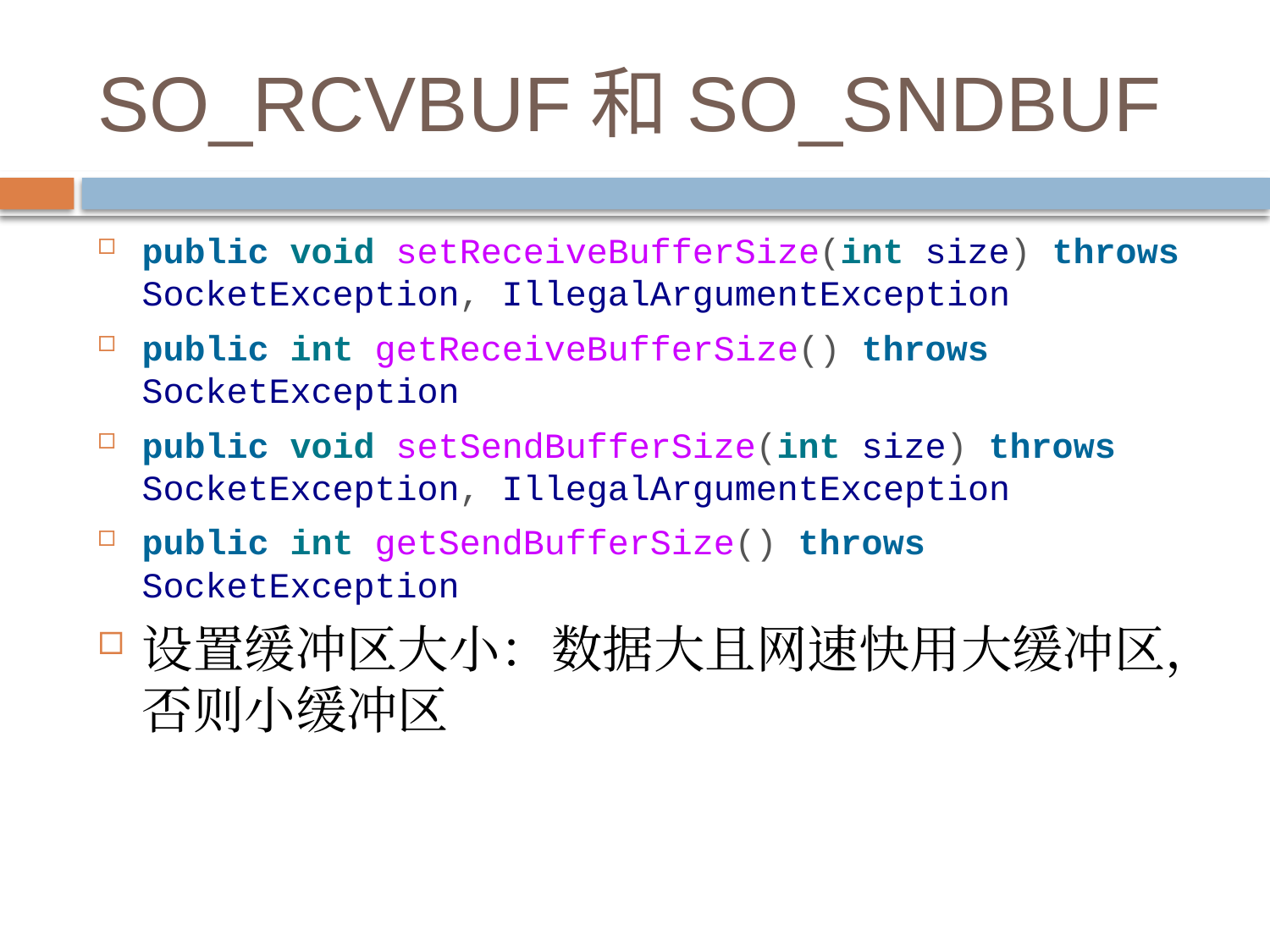

# SO_RCVBUF和SO_SNDBUF
public void setReceiveBufferSize(int size) throws SocketException, IllegalArgumentException
public int getReceiveBufferSize() throws SocketException
public void setSendBufferSize(int size) throws SocketException, IllegalArgumentException
public int getSendBufferSize() throws SocketException
设置缓冲区大小：数据大且网速快用大缓冲区，否则小缓冲区